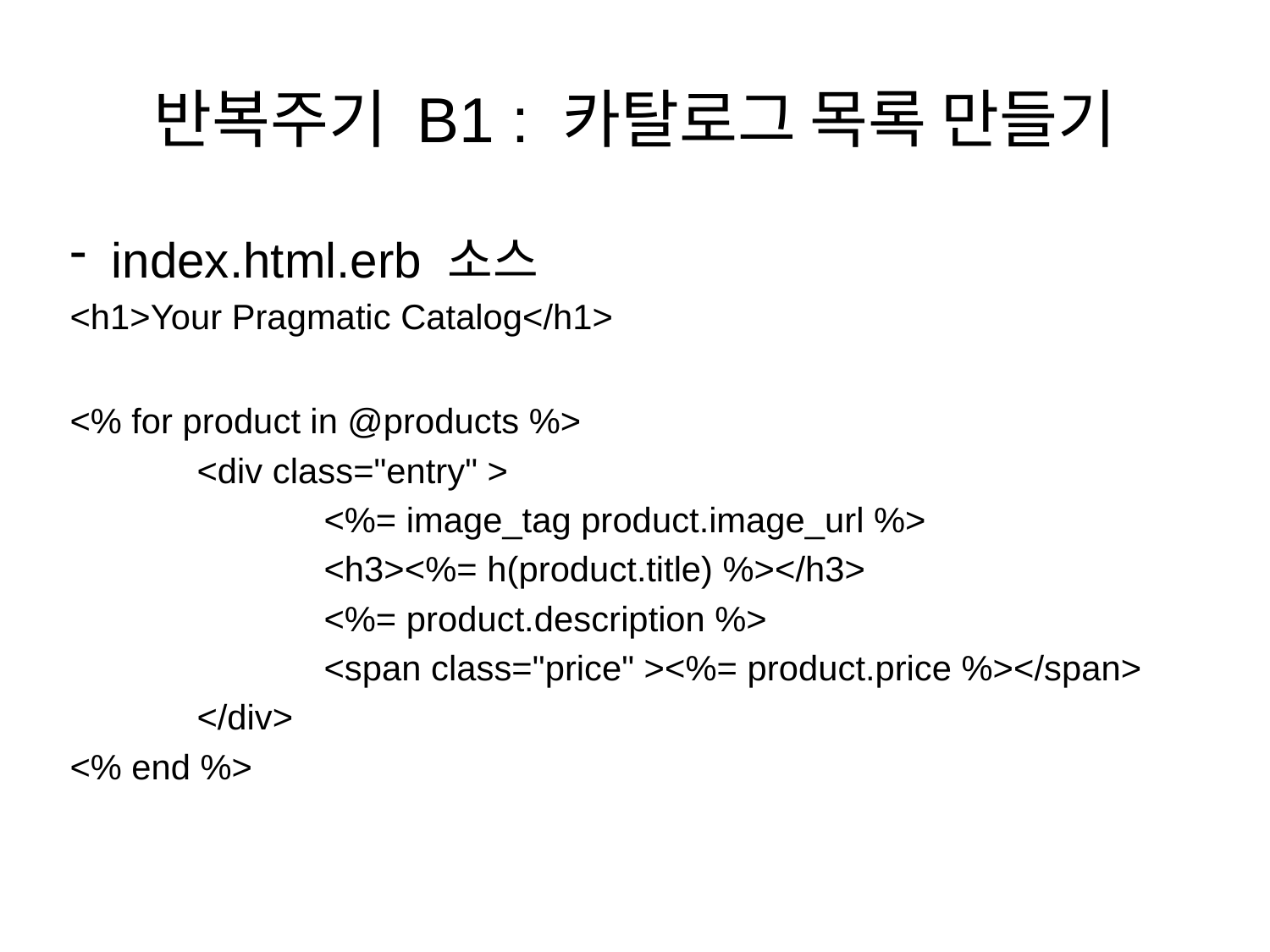

# 반복주기 B1 : 카탈로그 목록 만들기
index.html.erb 소스
<h1>Your Pragmatic Catalog</h1>

<% for product in @products %>
	<div class="entry" >
		<%= image_tag product.image_url %>
		<h3><%= h(product.title) %></h3>
		<%= product.description %>
		<span class="price" ><%= product.price %></span>
	</div>
<% end %>